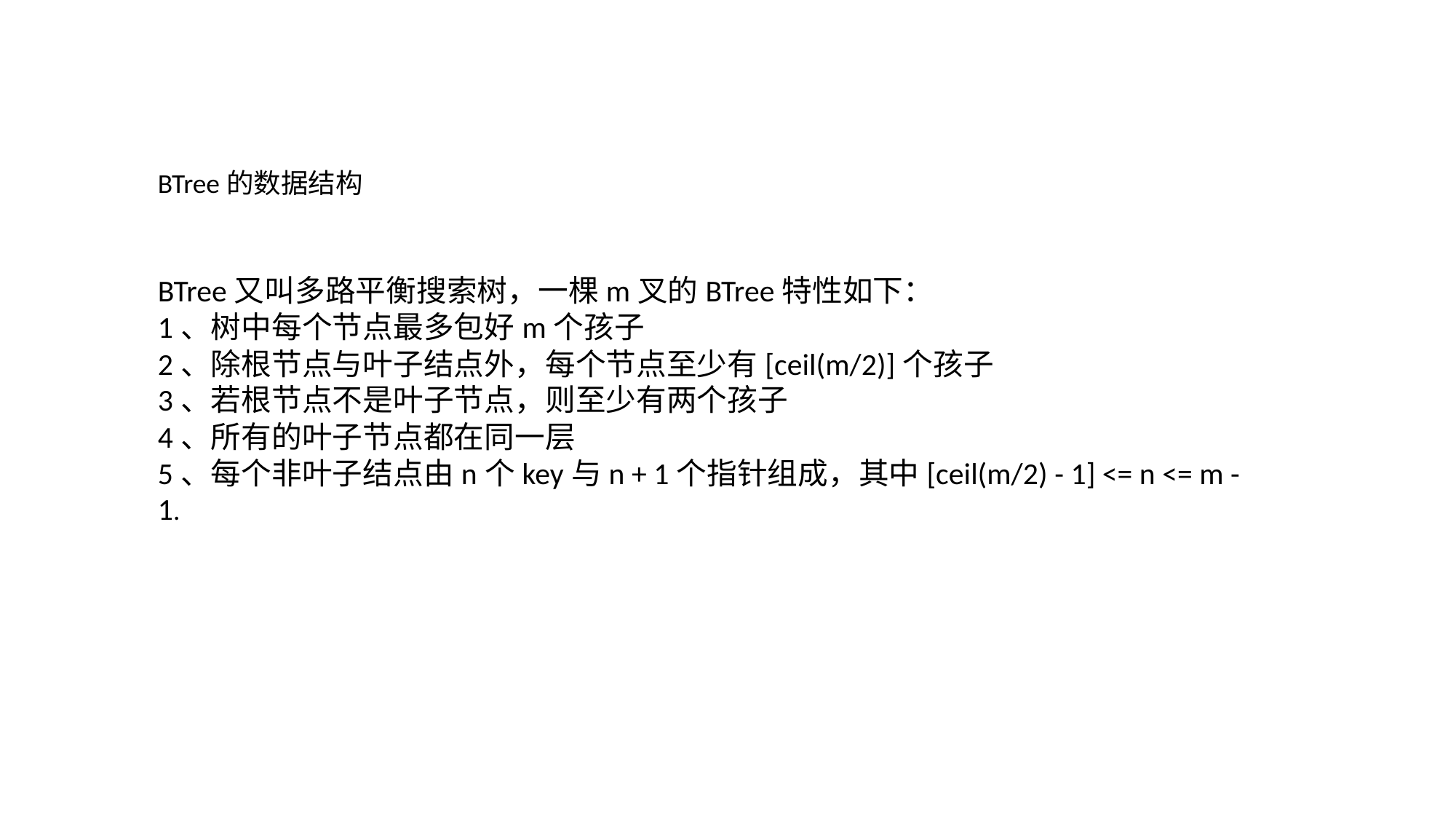

BTree的数据结构
BTree又叫多路平衡搜索树，一棵m叉的BTree特性如下：
1、树中每个节点最多包好m个孩子
2、除根节点与叶子结点外，每个节点至少有[ceil(m/2)]个孩子
3、若根节点不是叶子节点，则至少有两个孩子
4、所有的叶子节点都在同一层
5、每个非叶子结点由n个key与n + 1个指针组成，其中[ceil(m/2) - 1] <= n <= m - 1.